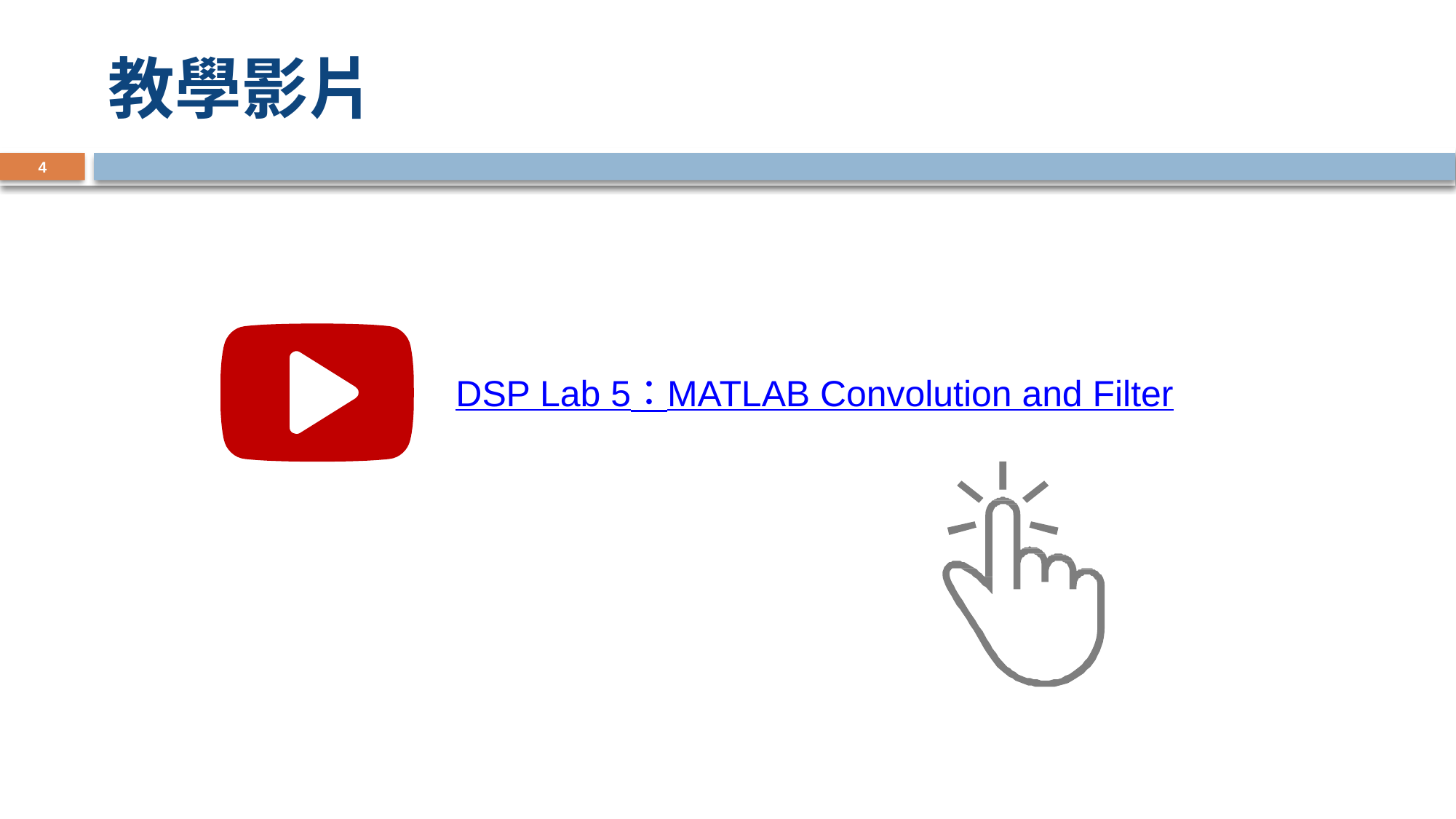

# 教學影片
4

DSP Lab 5：MATLAB Convolution and Filter